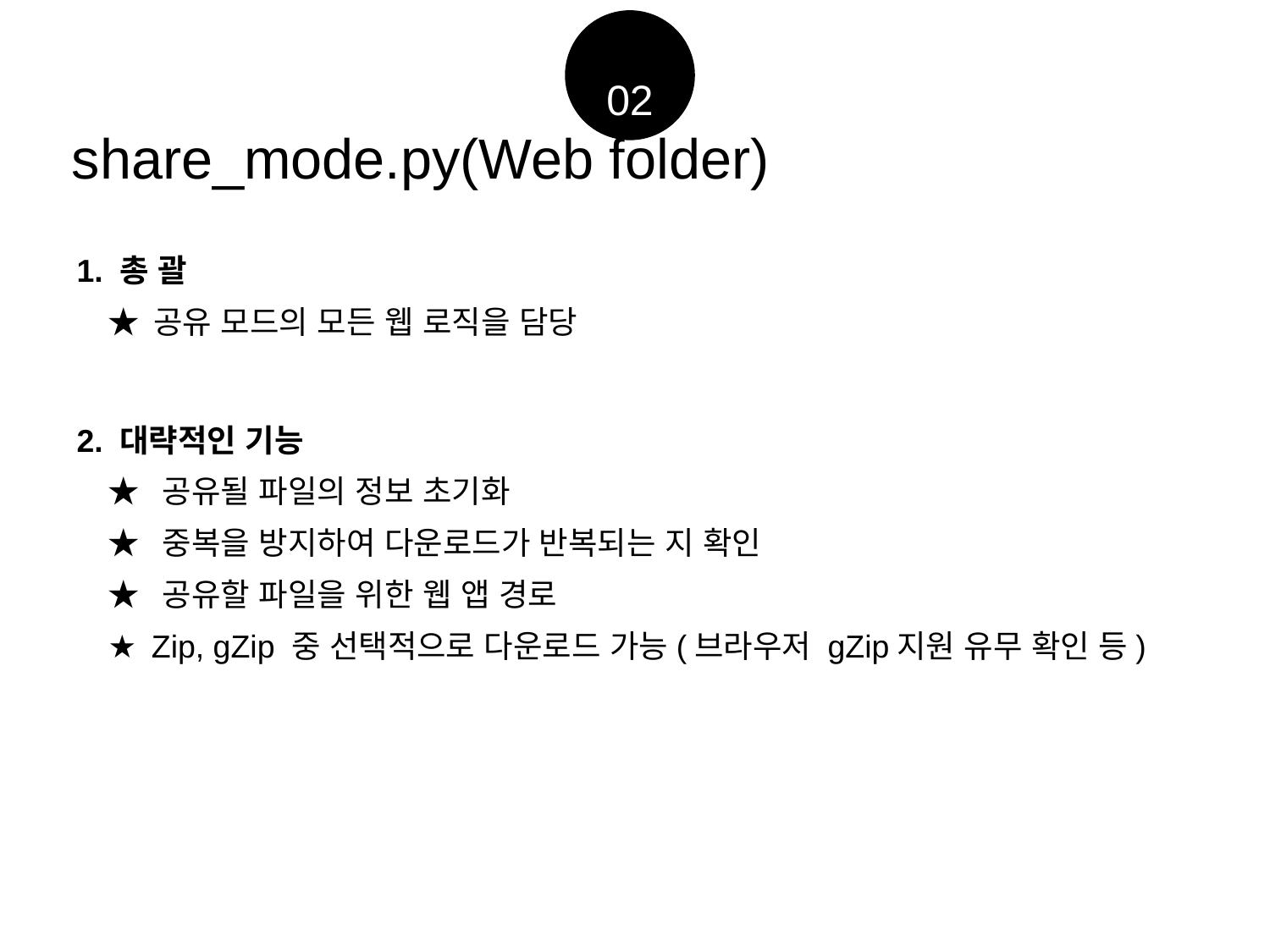

02
share_mode.py(Web folder)
1. 총 괄
     ★ 공유 모드의 모든 웹 로직을 담당

2. 대략적인 기능
     ★  공유될 파일의 정보 초기화
     ★  중복을 방지하여 다운로드가 반복되는 지 확인
     ★  공유할 파일을 위한 웹 앱 경로
     ★  Zip, gZip 중 선택적으로 다운로드 가능(브라우저 gZip지원 유무 확인 등)